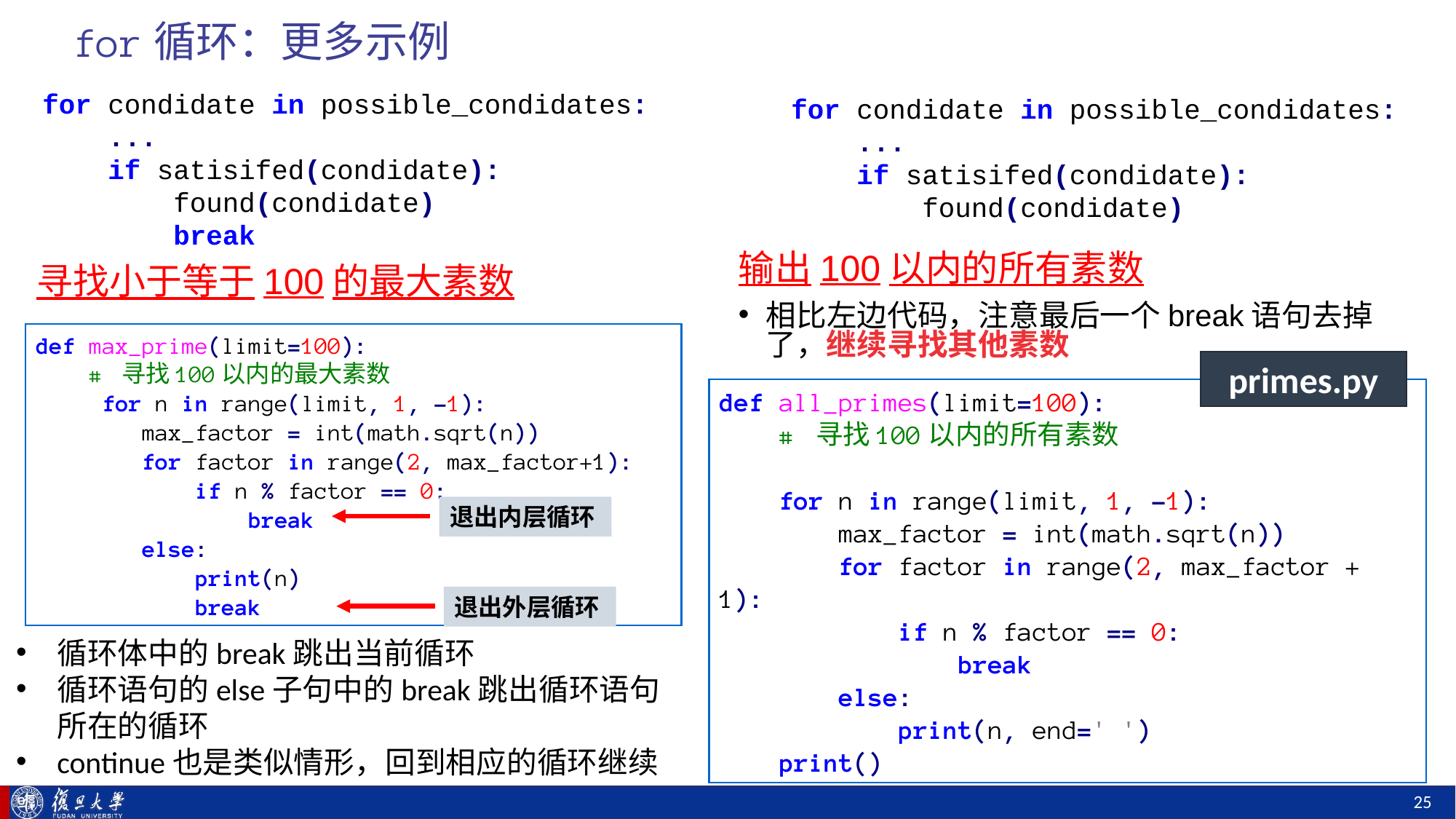

# for循环：更多示例
for condidate in possible_condidates:
    ...
    if satisifed(condidate):
        found(condidate)
        break
for condidate in possible_condidates:
    ...
    if satisifed(condidate):
        found(condidate)
输出100以内的所有素数
相比左边代码，注意最后一个break语句去掉了，继续寻找其他素数
寻找小于等于100的最大素数
def max_prime(limit=100):
    # 寻找100以内的最大素数
     for n in range(limit, 1, -1):
        max_factor = int(math.sqrt(n))
        for factor in range(2, max_factor+1):
            if n % factor == 0:
                break
        else:
            print(n)
            break
退出内层循环
退出外层循环
primes.py
def all_primes(limit=100):
    # 寻找100以内的所有素数

    for n in range(limit, 1, -1):
        max_factor = int(math.sqrt(n))
        for factor in range(2, max_factor + 1):
            if n % factor == 0:
                break
        else:
            print(n, end=' ')
    print()
循环体中的break跳出当前循环
循环语句的else子句中的break跳出循环语句所在的循环
continue也是类似情形，回到相应的循环继续